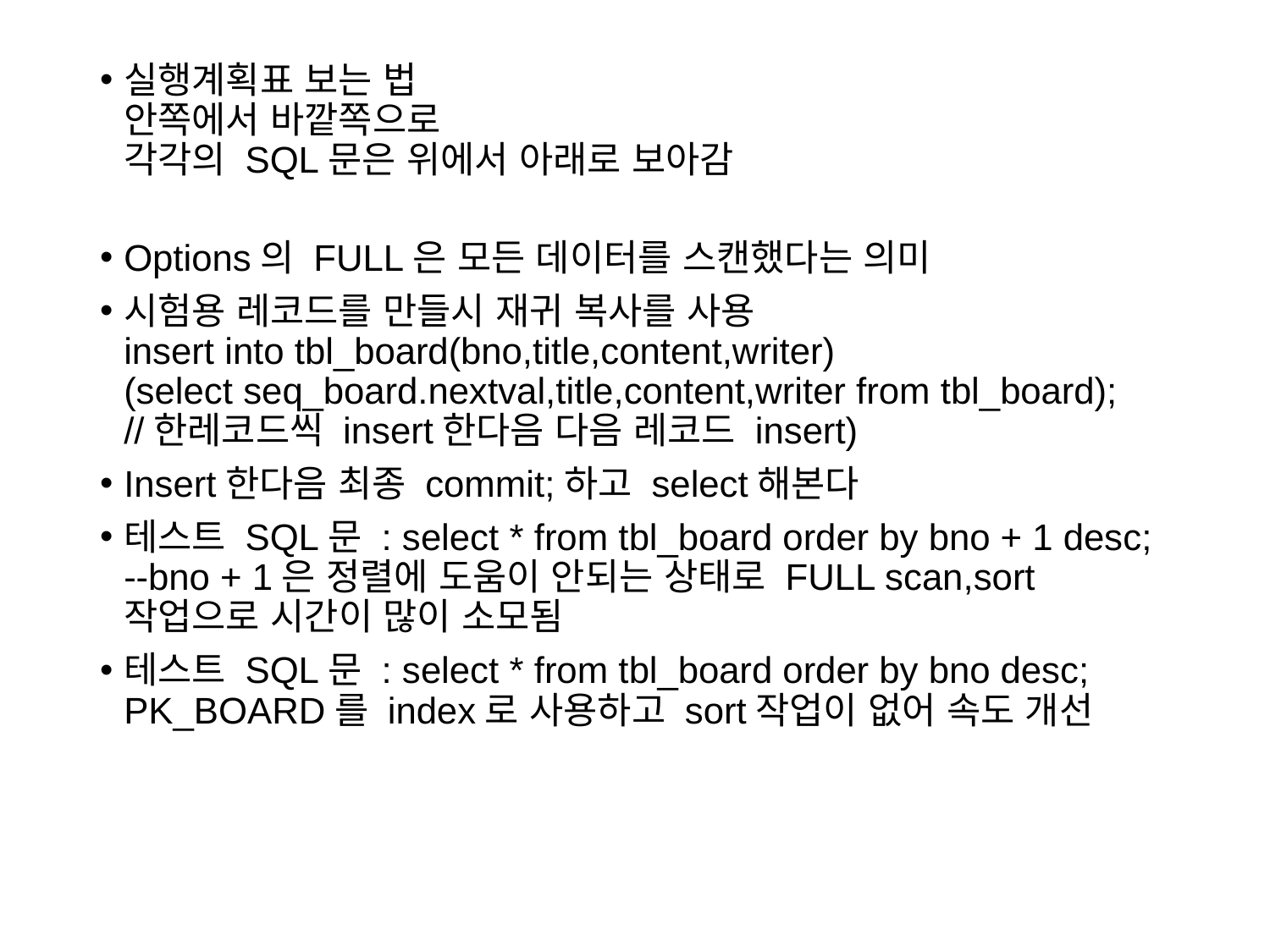

실행계획표 보는 법
안쪽에서 바깥쪽으로
각각의 SQL문은 위에서 아래로 보아감
Options의 FULL은 모든 데이터를 스캔했다는 의미
시험용 레코드를 만들시 재귀 복사를 사용
insert into tbl_board(bno,title,content,writer)
(select seq_board.nextval,title,content,writer from tbl_board);
//한레코드씩 insert한다음 다음 레코드 insert)
Insert한다음 최종 commit;하고 select해본다
테스트 SQL문 : select * from tbl_board order by bno + 1 desc;
--bno + 1은 정렬에 도움이 안되는 상태로 FULL scan,sort작업으로 시간이 많이 소모됨
테스트 SQL문 : select * from tbl_board order by bno desc;
PK_BOARD를 index로 사용하고 sort작업이 없어 속도 개선